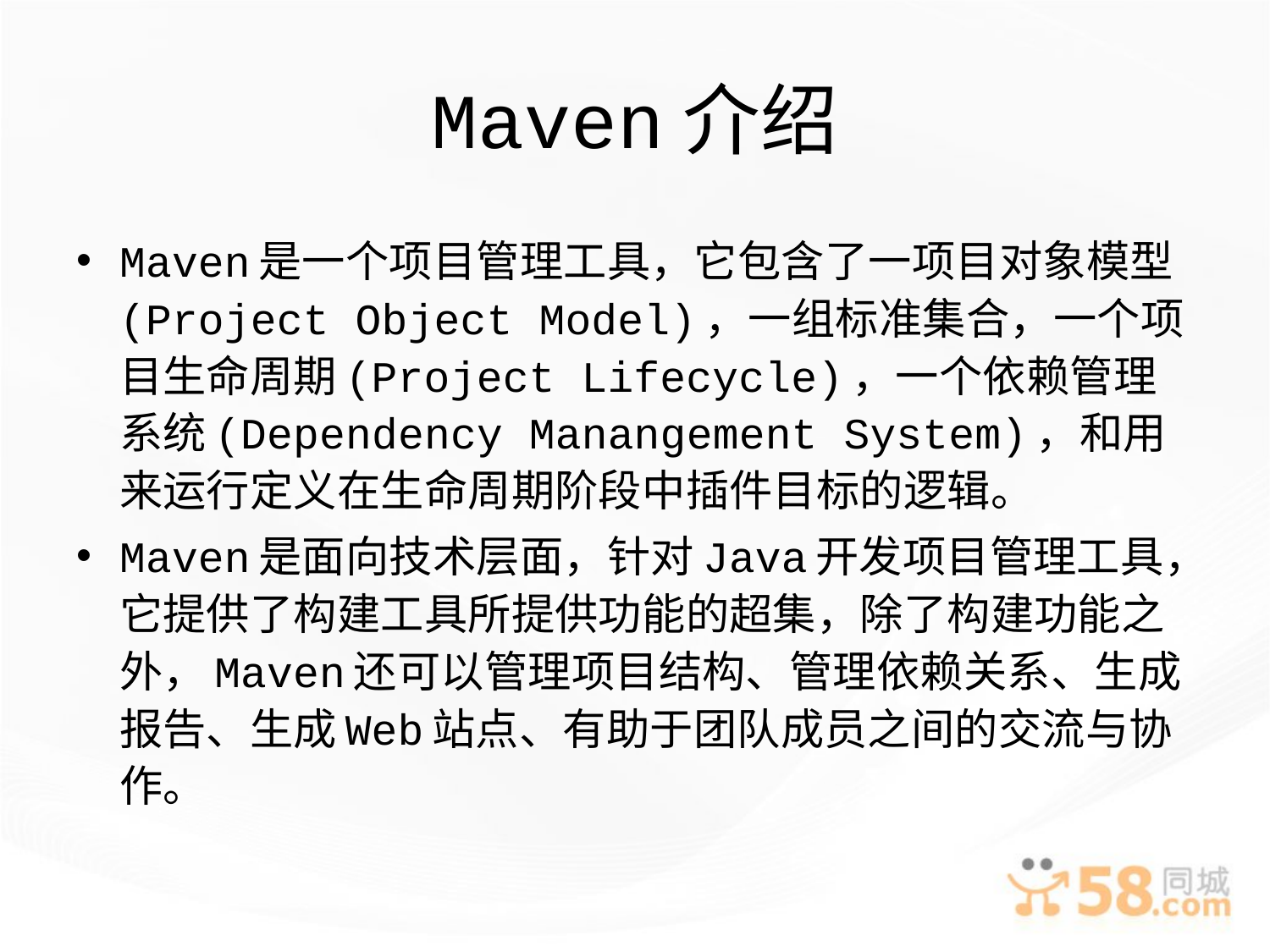

# Maven介绍
Maven是一个项目管理工具，它包含了一项目对象模型(Project Object Model)，一组标准集合，一个项目生命周期(Project Lifecycle)，一个依赖管理系统(Dependency Manangement System)，和用来运行定义在生命周期阶段中插件目标的逻辑。
Maven是面向技术层面，针对Java开发项目管理工具，它提供了构建工具所提供功能的超集，除了构建功能之外，Maven还可以管理项目结构、管理依赖关系、生成报告、生成Web站点、有助于团队成员之间的交流与协作。